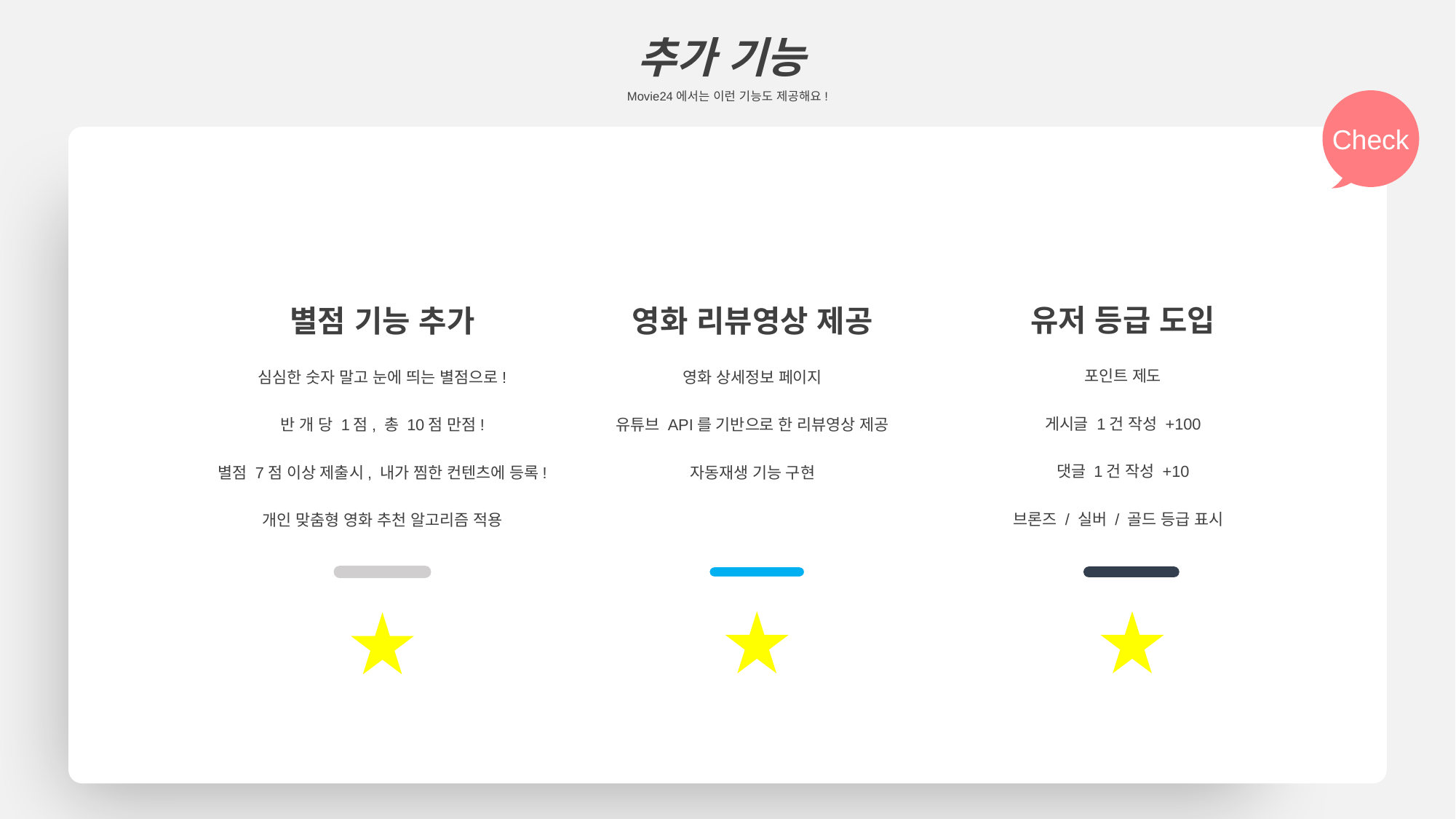

추가 기능
Movie24에서는 이런 기능도 제공해요!
Check

유저 등급 도입
포인트 제도
게시글 1건 작성 +100
댓글 1건 작성 +10
브론즈 / 실버 / 골드 등급 표시
별점 기능 추가
심심한 숫자 말고 눈에 띄는 별점으로!
반 개 당 1점, 총 10점 만점!
별점 7점 이상 제출시, 내가 찜한 컨텐츠에 등록!
개인 맞춤형 영화 추천 알고리즘 적용
영화 리뷰영상 제공
영화 상세정보 페이지
유튜브 API를 기반으로 한 리뷰영상 제공
자동재생 기능 구현